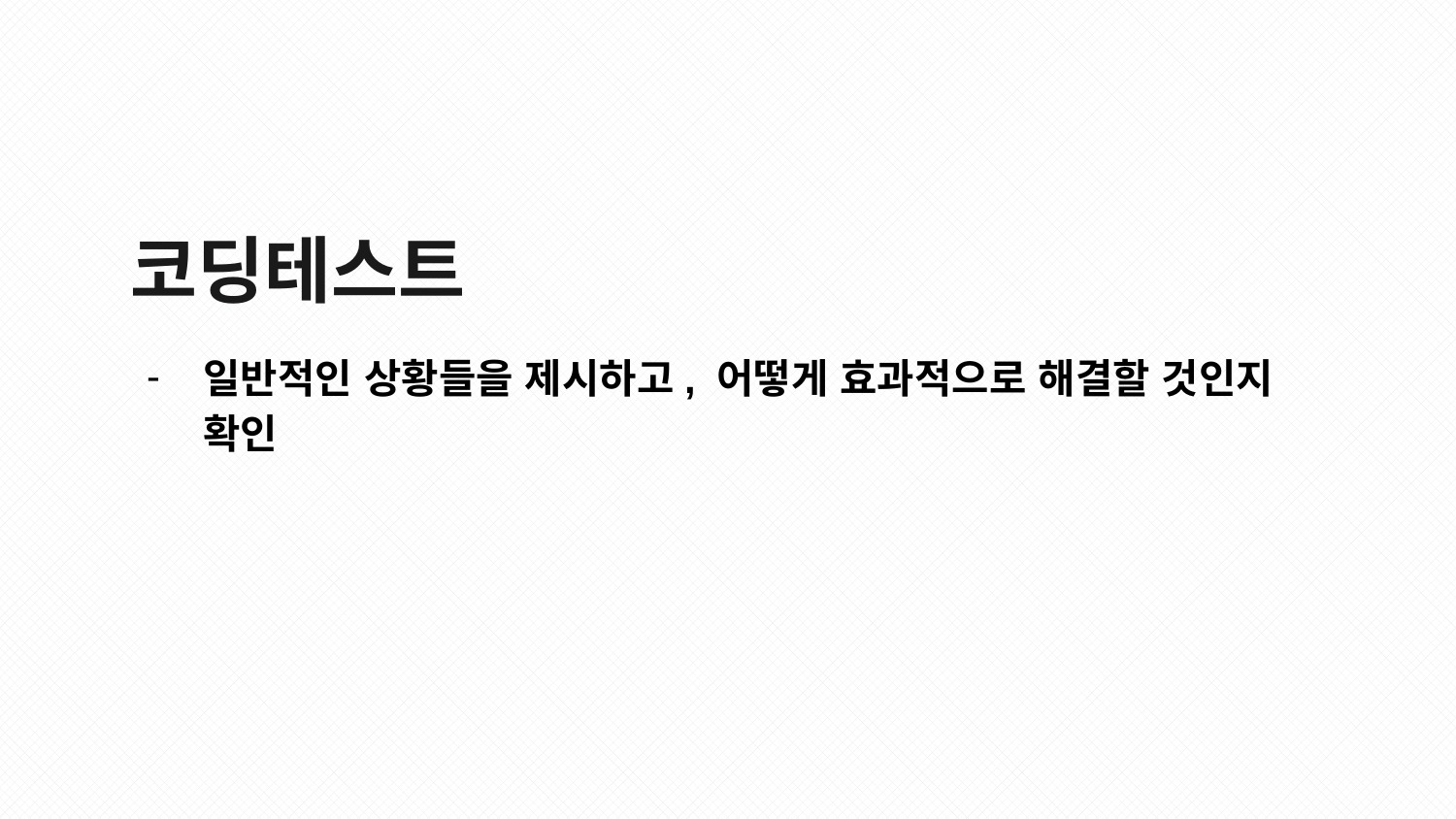

# 코딩테스트
일반적인 상황들을 제시하고, 어떻게 효과적으로 해결할 것인지 확인